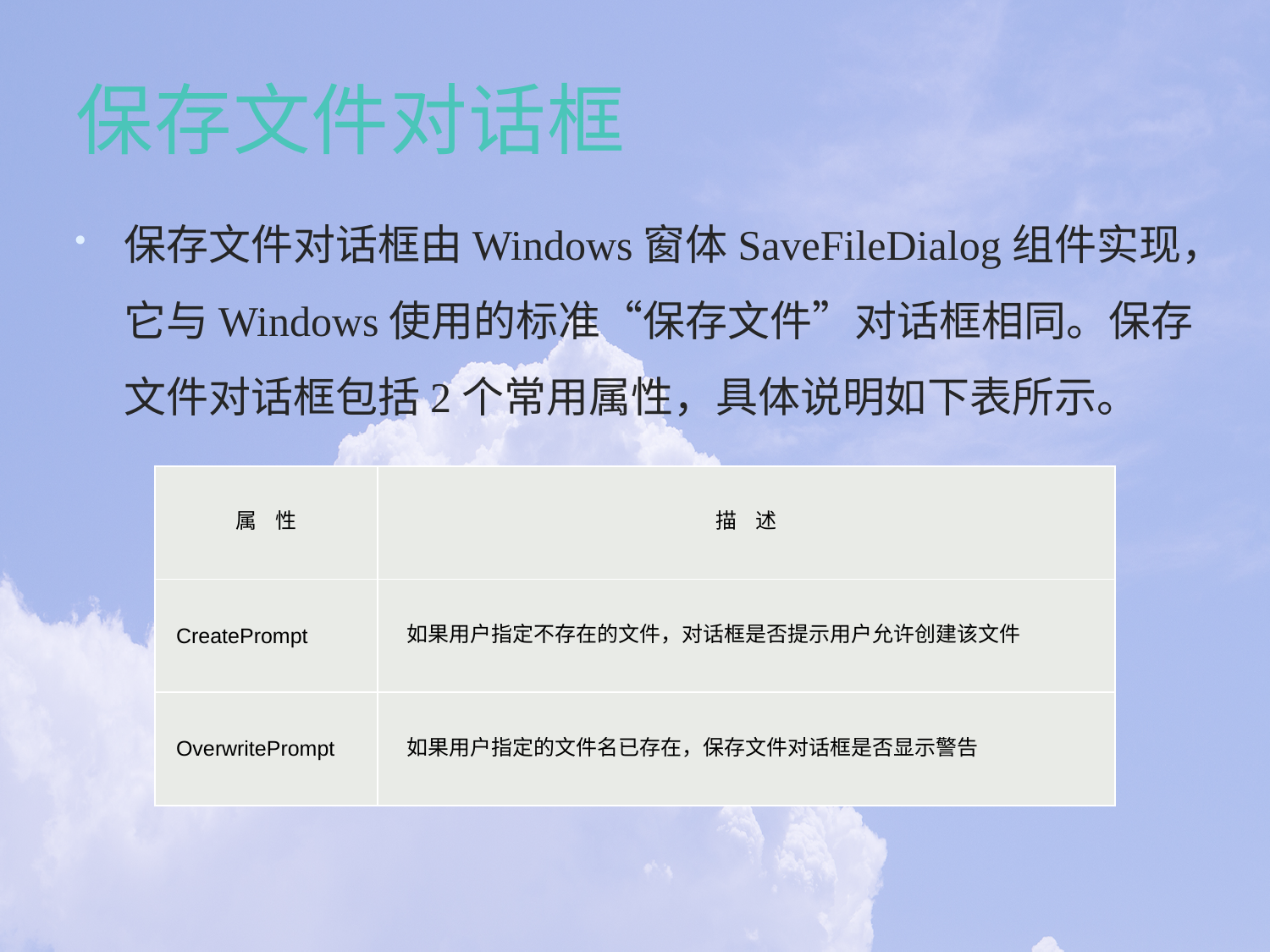

# 保存文件对话框
保存文件对话框由Windows窗体SaveFileDialog组件实现，它与Windows使用的标准“保存文件”对话框相同。保存文件对话框包括2个常用属性，具体说明如下表所示。
| 属 性 | 描 述 |
| --- | --- |
| CreatePrompt | 如果用户指定不存在的文件，对话框是否提示用户允许创建该文件 |
| OverwritePrompt | 如果用户指定的文件名已存在，保存文件对话框是否显示警告 |